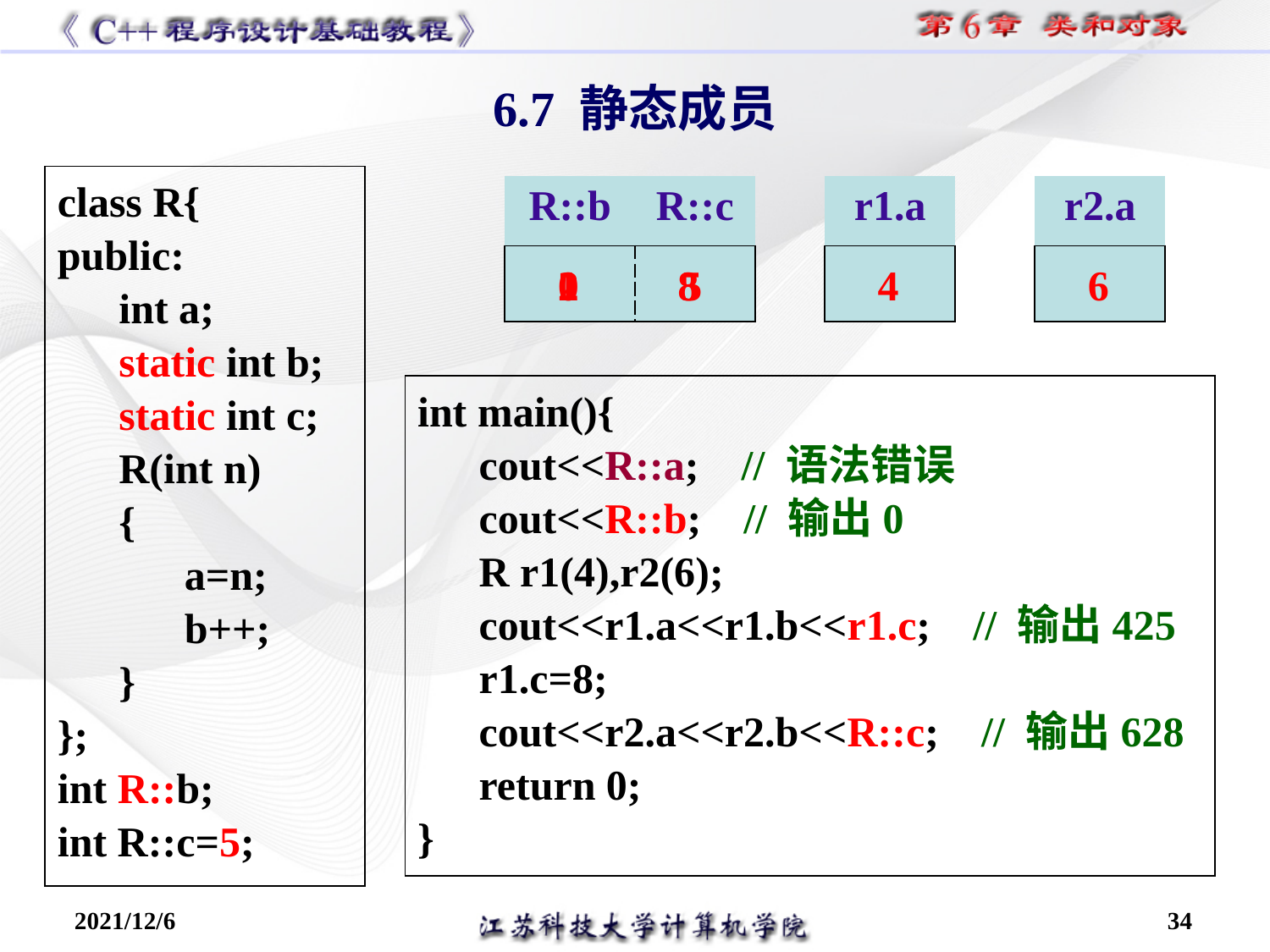

6.7 静态成员
class R{
public:
int a;
static int b;
static int c;
R(int n)
{
a=n;
b++;
}
};
int R::b;
int R::c=5;
| R::b | R::c |
| --- | --- |
|  |  |
| r1.a |
| --- |
|  |
| r2.a |
| --- |
|  |
0
1
2
8
5
4
6
int main(){
cout<<R::a;    // 语法错误
cout<<R::b;    // 输出0
R r1(4),r2(6);
cout<<r1.a<<r1.b<<r1.c;    // 输出425
r1.c=8;
cout<<r2.a<<r2.b<<R::c;    // 输出628
return 0;
}